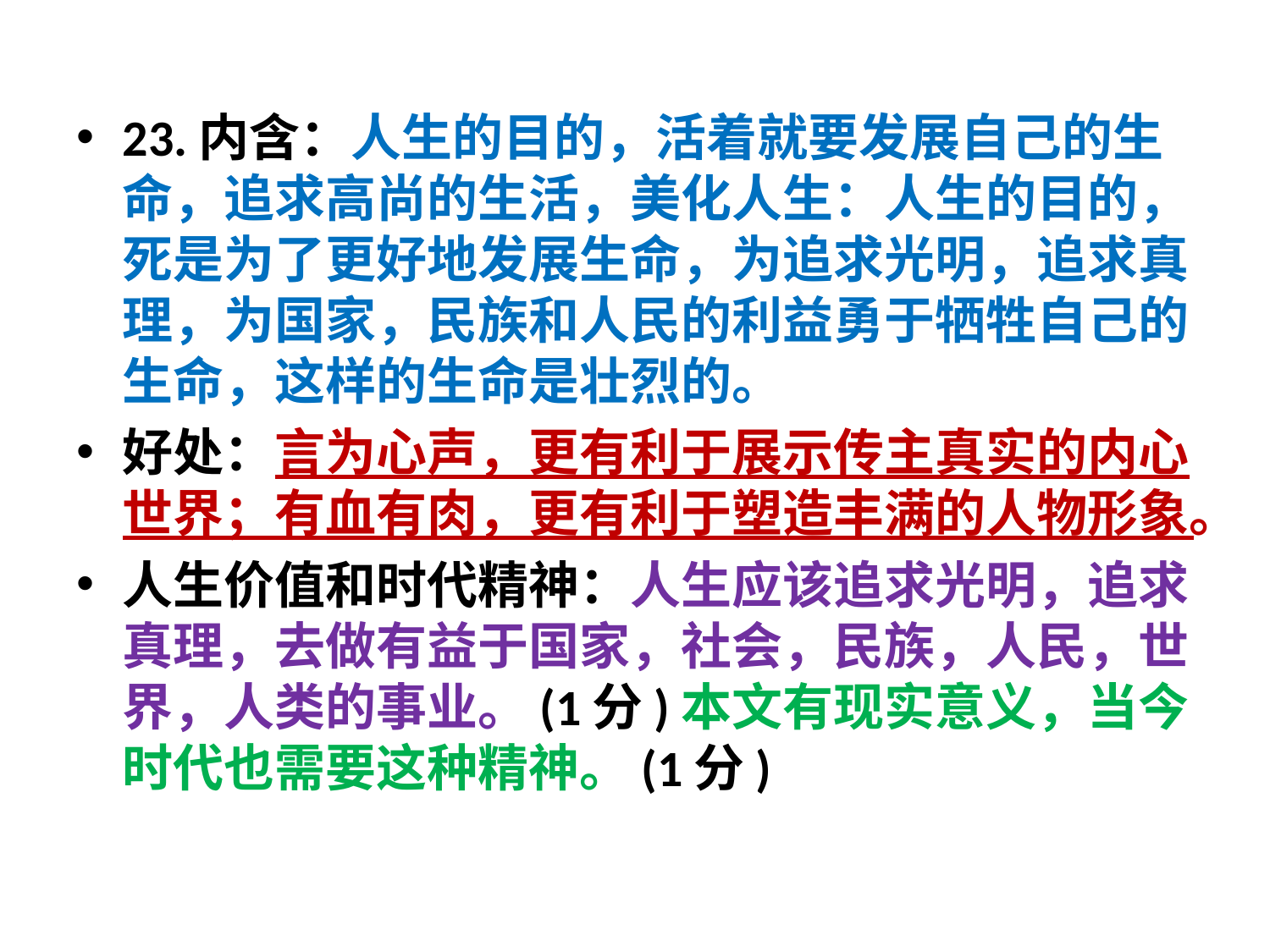

23.内含：人生的目的，活着就要发展自己的生命，追求高尚的生活，美化人生：人生的目的，死是为了更好地发展生命，为追求光明，追求真理，为国家，民族和人民的利益勇于牺牲自己的生命，这样的生命是壮烈的。
好处：言为心声，更有利于展示传主真实的内心世界；有血有肉，更有利于塑造丰满的人物形象。
人生价值和时代精神：人生应该追求光明，追求真理，去做有益于国家，社会，民族，人民，世界，人类的事业。(1分)本文有现实意义，当今时代也需要这种精神。(1分)